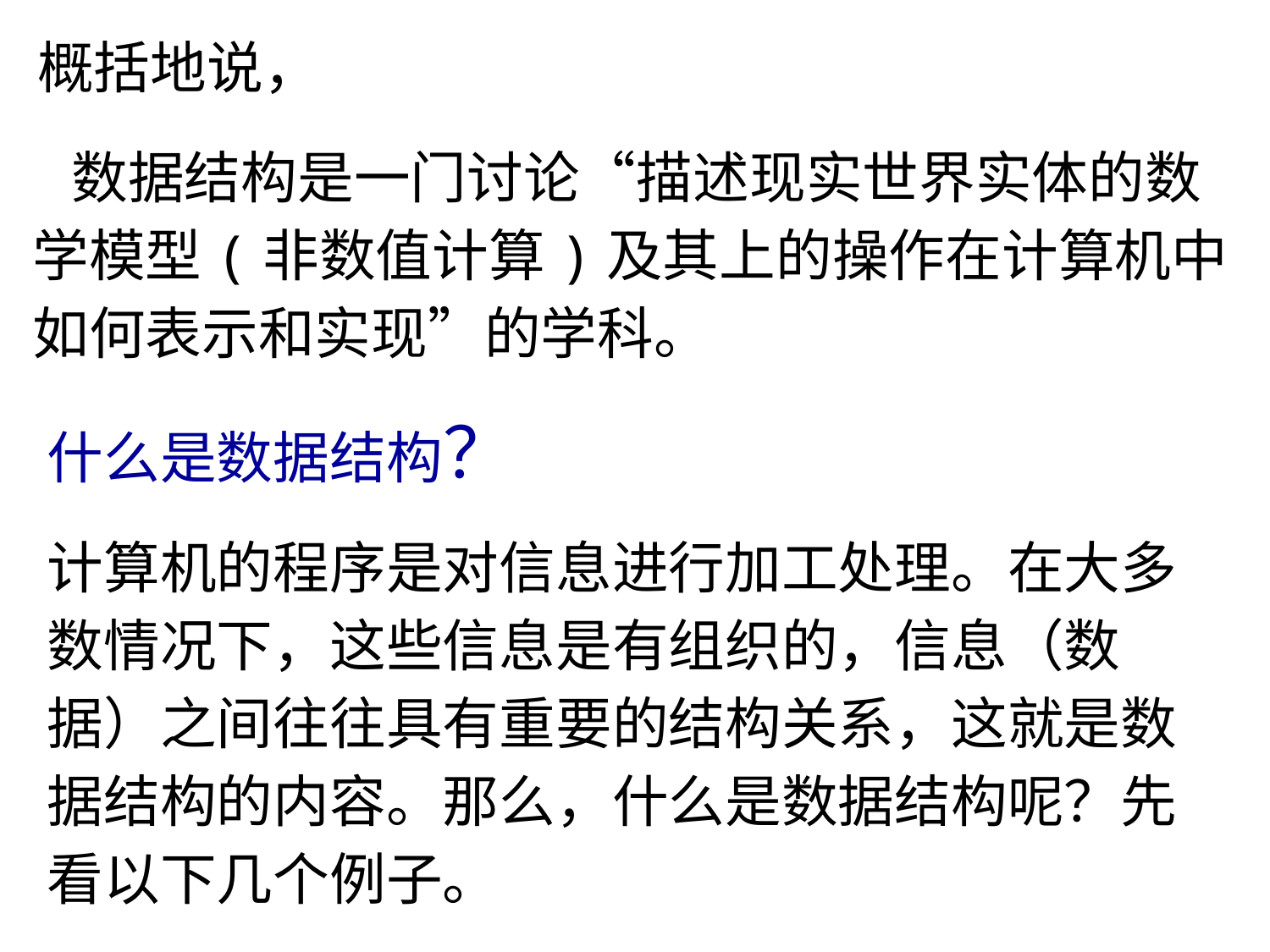

概括地说，
  数据结构是一门讨论“描述现实世界实体的数学模型(非数值计算)及其上的操作在计算机中如何表示和实现”的学科。
什么是数据结构？
计算机的程序是对信息进行加工处理。在大多数情况下，这些信息是有组织的，信息（数据）之间往往具有重要的结构关系，这就是数据结构的内容。那么，什么是数据结构呢？先看以下几个例子。